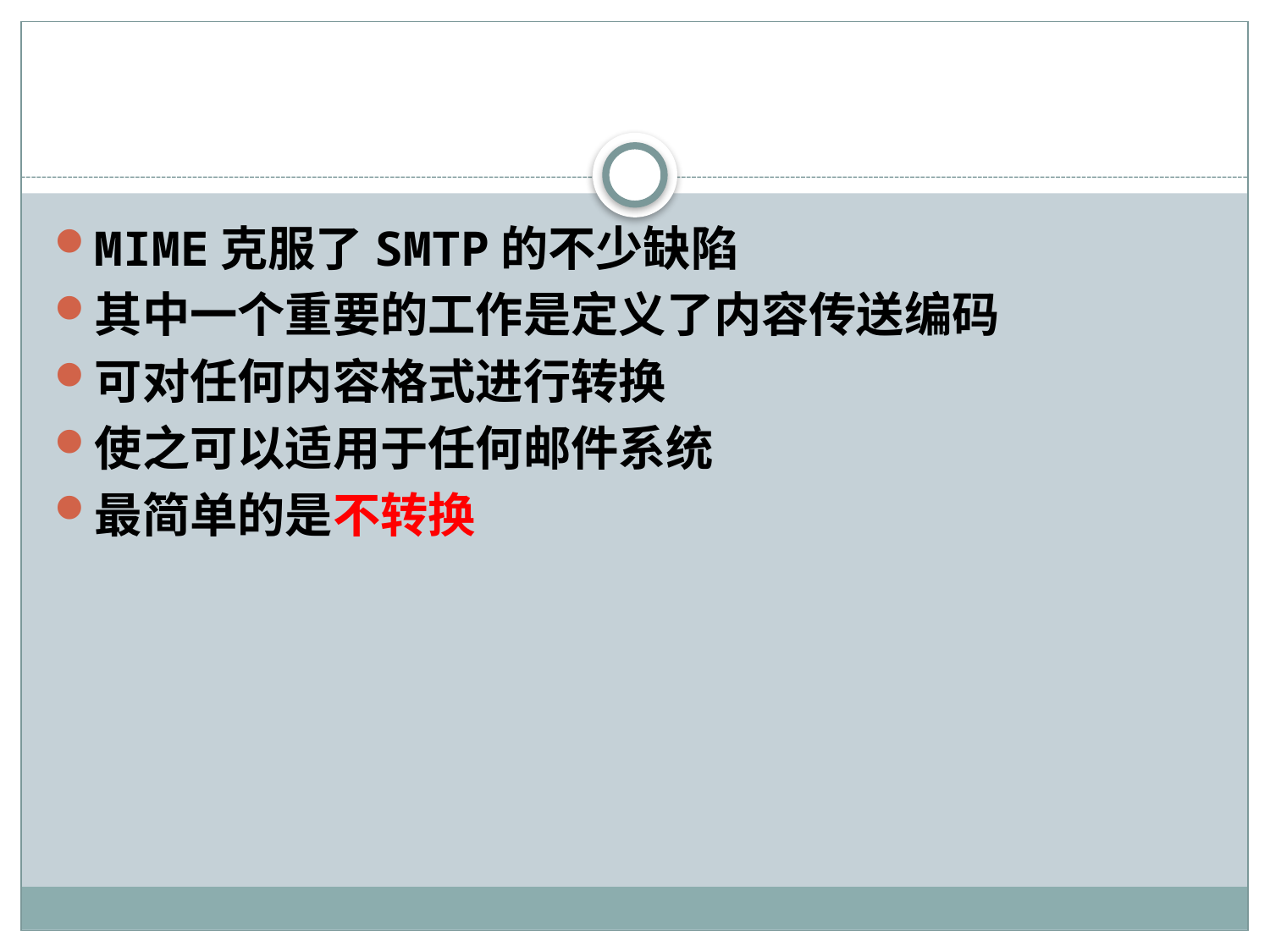

#
MIME克服了SMTP的不少缺陷
其中一个重要的工作是定义了内容传送编码
可对任何内容格式进行转换
使之可以适用于任何邮件系统
最简单的是不转换